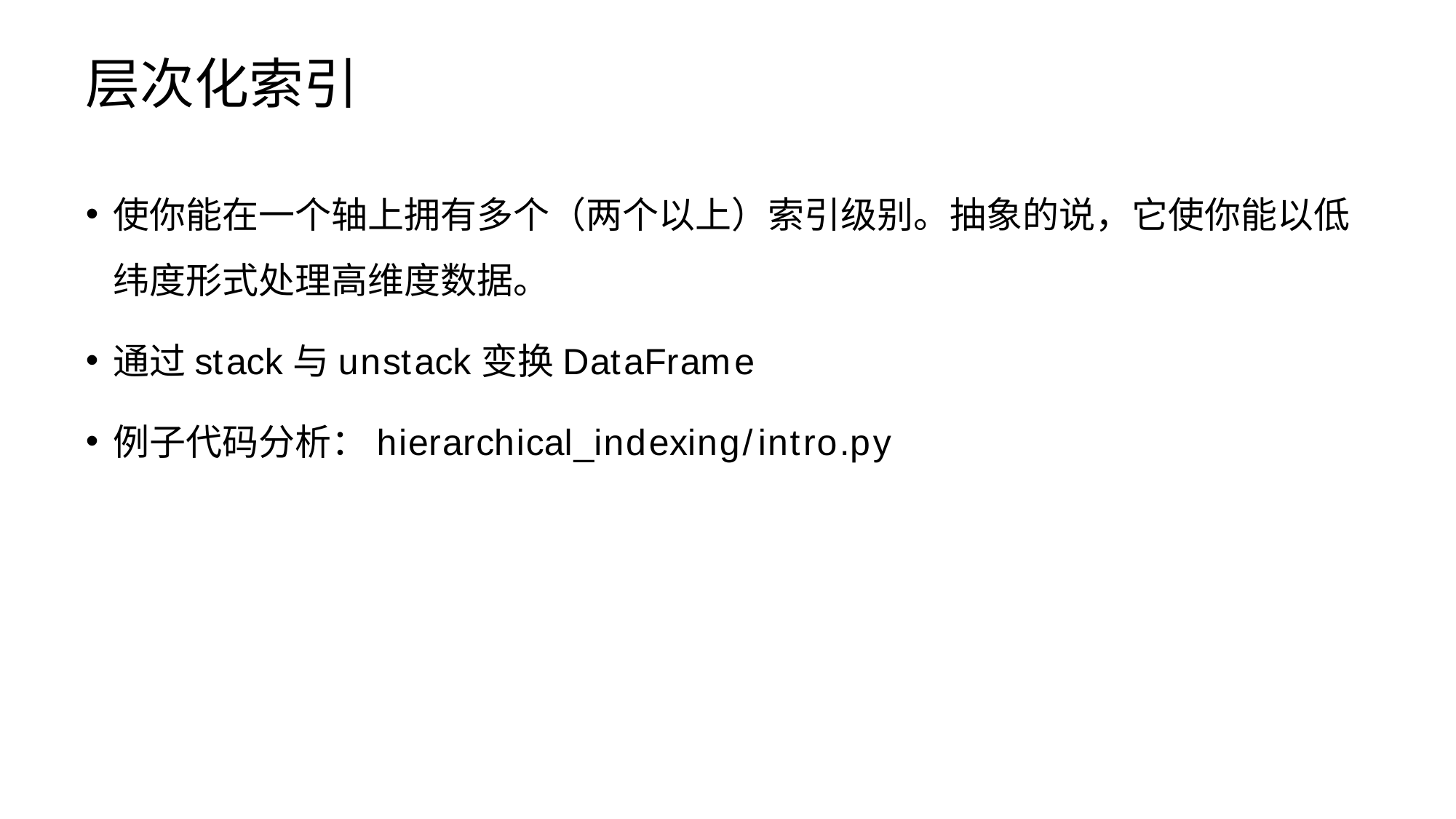

# 层次化索引
使你能在一个轴上拥有多个（两个以上）索引级别。抽象的说，它使你能以低 纬度形式处理高维度数据。
通过stack与unstack变换DataFrame
例子代码分析：hierarchical_indexing/intro.py